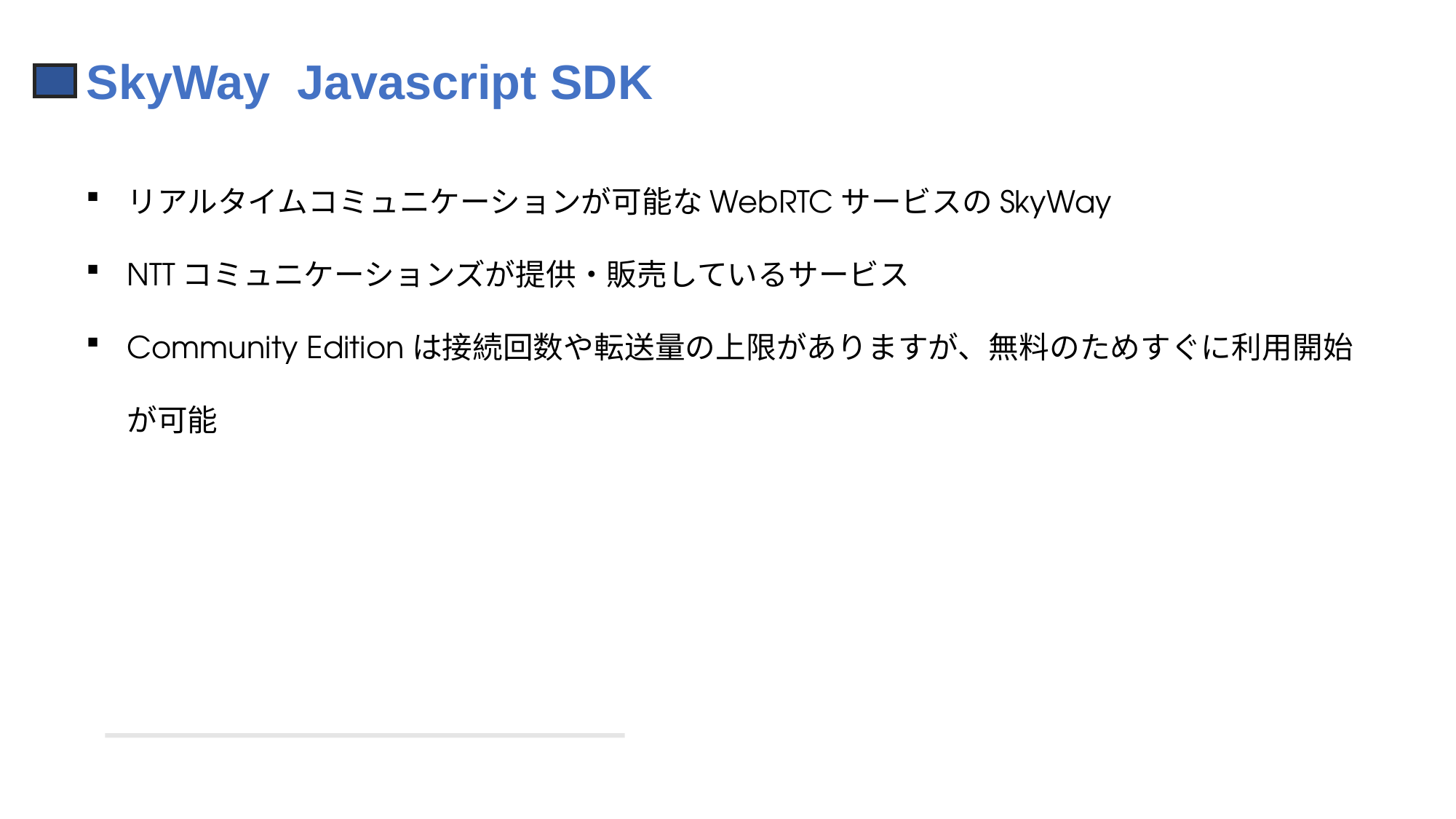

SkyWay  Javascript SDK

リアルタイムコミュニケーションが可能なWebRTCサービスのSkyWay
NTTコミュニケーションズが提供・販売しているサービス
Community Editionは接続回数や転送量の上限がありますが、無料のためすぐに利用開始が可能